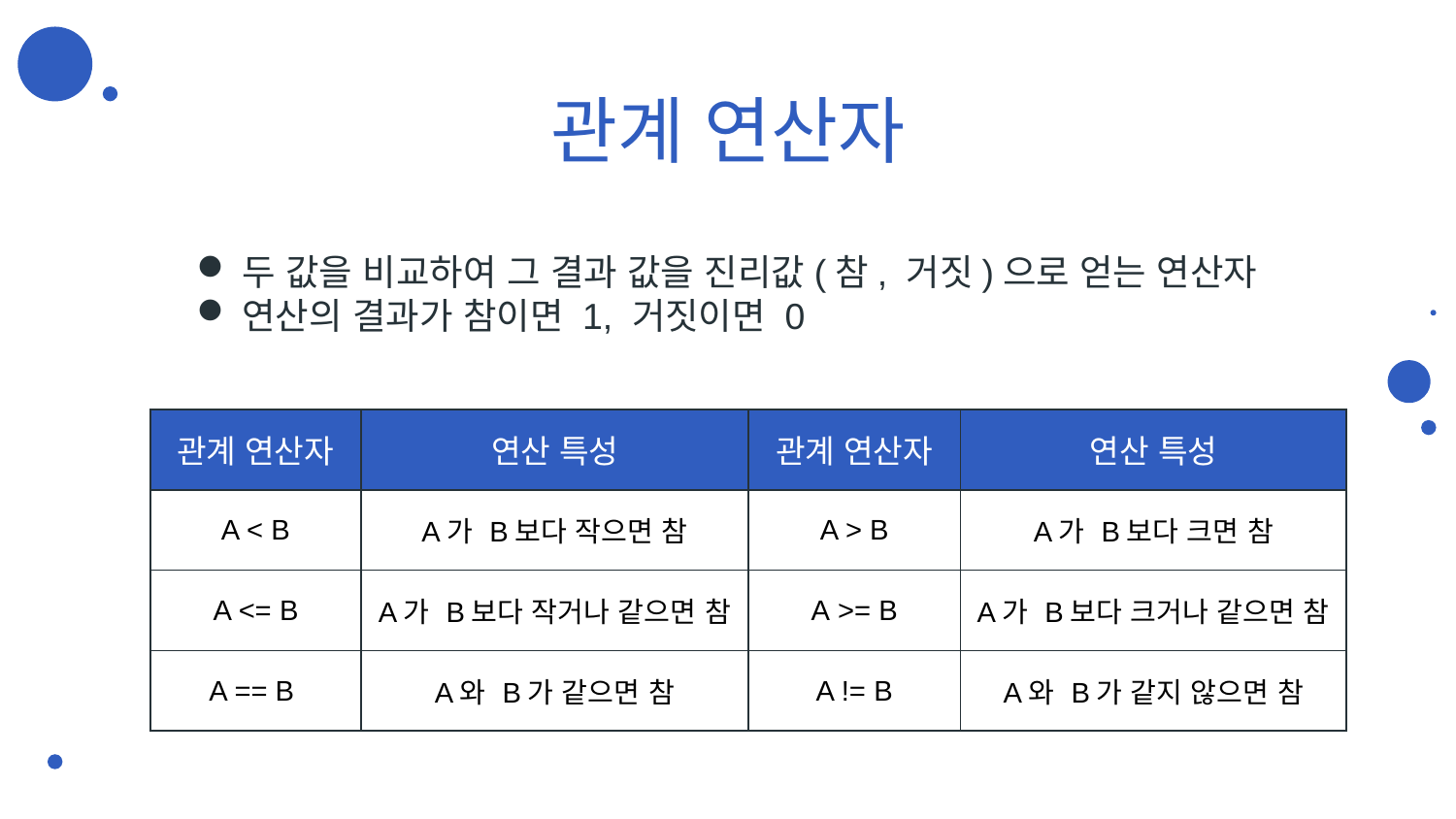

# 관계 연산자
두 값을 비교하여 그 결과 값을 진리값(참, 거짓)으로 얻는 연산자
연산의 결과가 참이면 1, 거짓이면 0
| 관계 연산자 | 연산 특성 | 관계 연산자 | 연산 특성 |
| --- | --- | --- | --- |
| A < B | A가 B보다 작으면 참 | A > B | A가 B보다 크면 참 |
| A <= B | A가 B보다 작거나 같으면 참 | A >= B | A가 B보다 크거나 같으면 참 |
| A == B | A와 B가 같으면 참 | A != B | A와 B가 같지 않으면 참 |